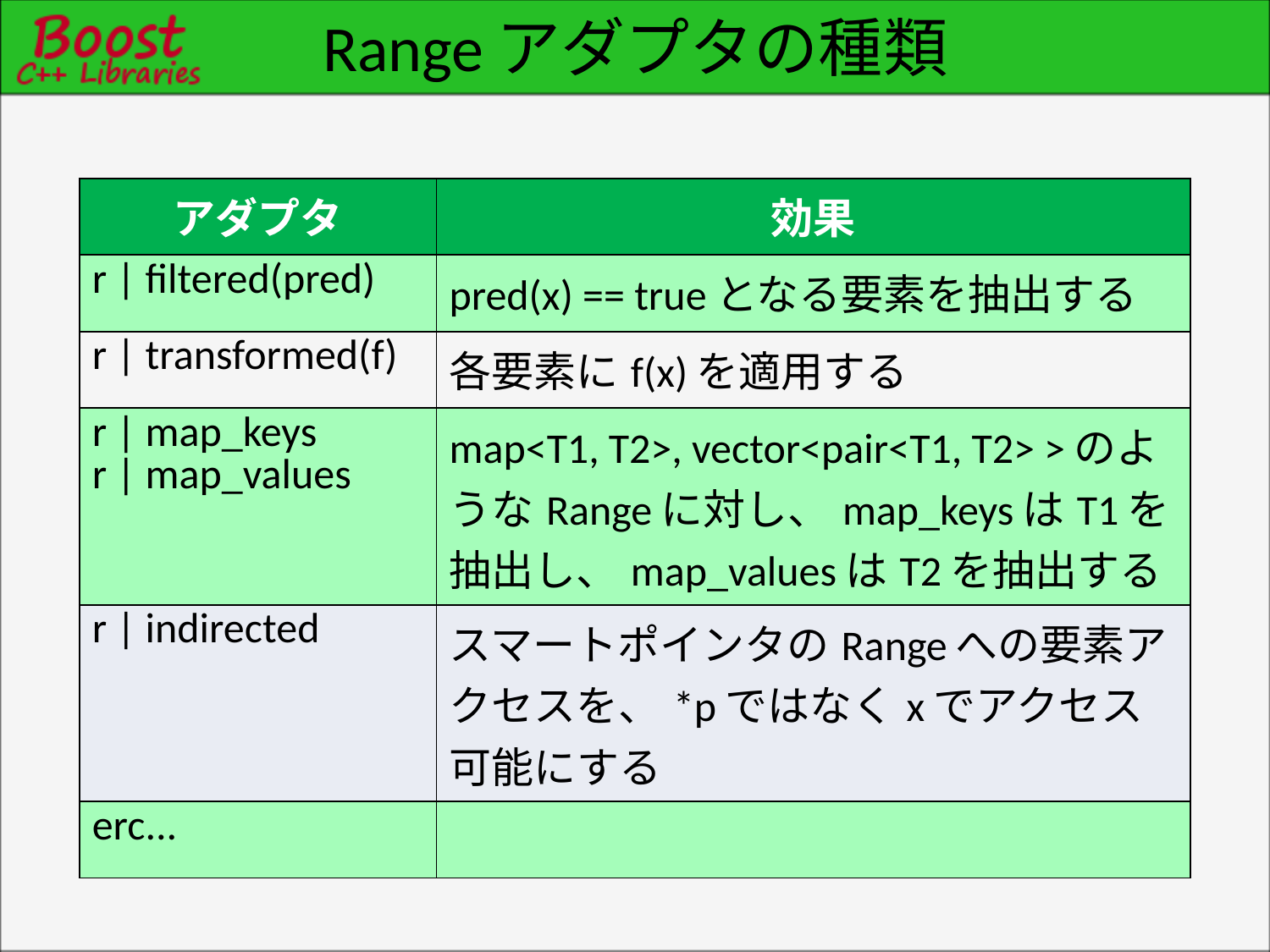

# Rangeアダプタの種類
| アダプタ | 効果 |
| --- | --- |
| r | filtered(pred) | pred(x) == trueとなる要素を抽出する |
| r | transformed(f) | 各要素にf(x)を適用する |
| r | map\_keys r | map\_values | map<T1, T2>, vector<pair<T1, T2> >のようなRangeに対し、map\_keysはT1を抽出し、map\_valuesはT2を抽出する |
| r | indirected | スマートポインタのRangeへの要素アクセスを、\*pではなくxでアクセス可能にする |
| erc... |  |